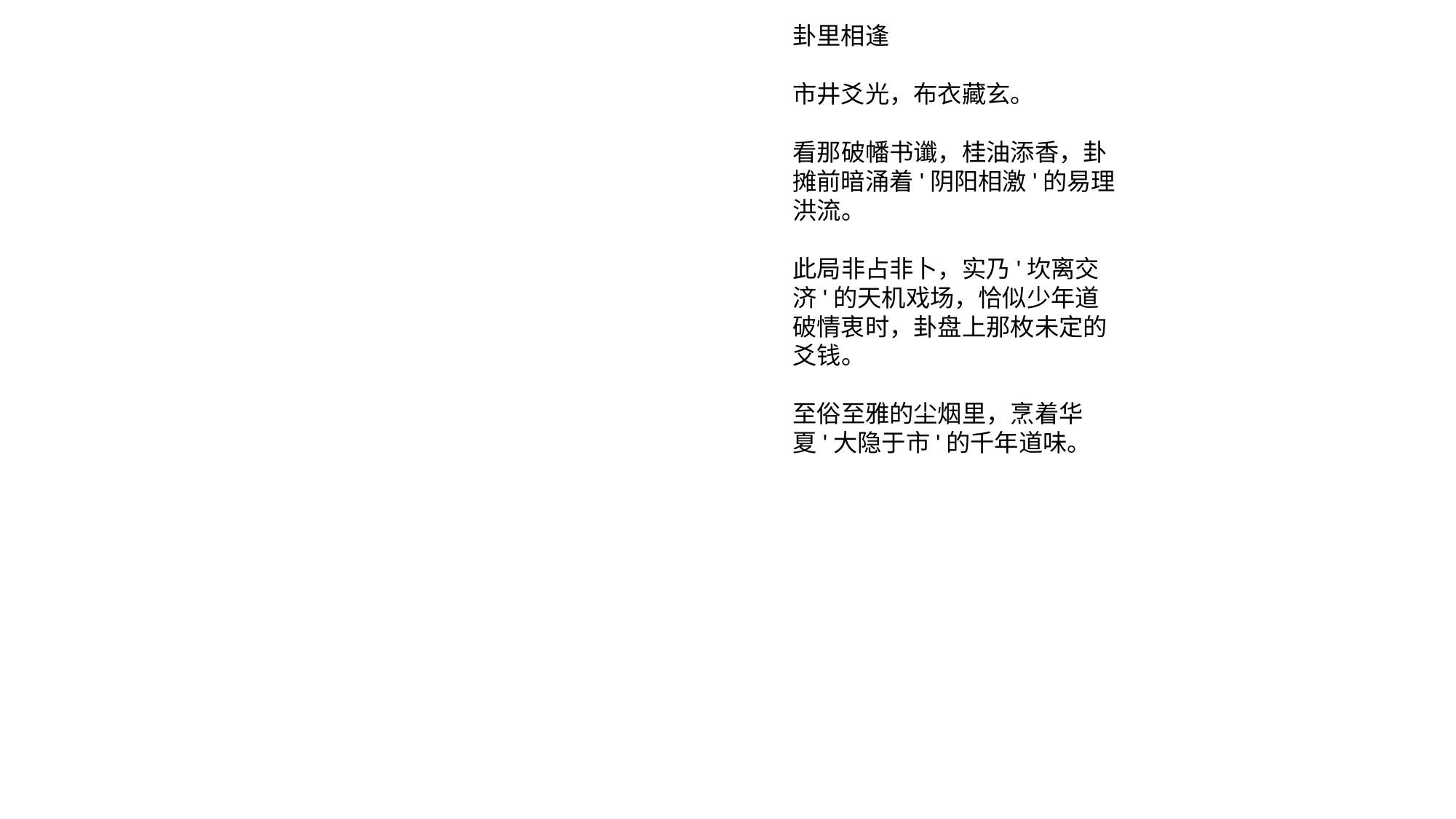

卦里相逢

市井爻光，布衣藏玄。

看那破幡书谶，桂油添香，卦摊前暗涌着'阴阳相激'的易理洪流。

此局非占非卜，实乃'坎离交济'的天机戏场，恰似少年道破情衷时，卦盘上那枚未定的爻钱。

至俗至雅的尘烟里，烹着华夏'大隐于市'的千年道味。